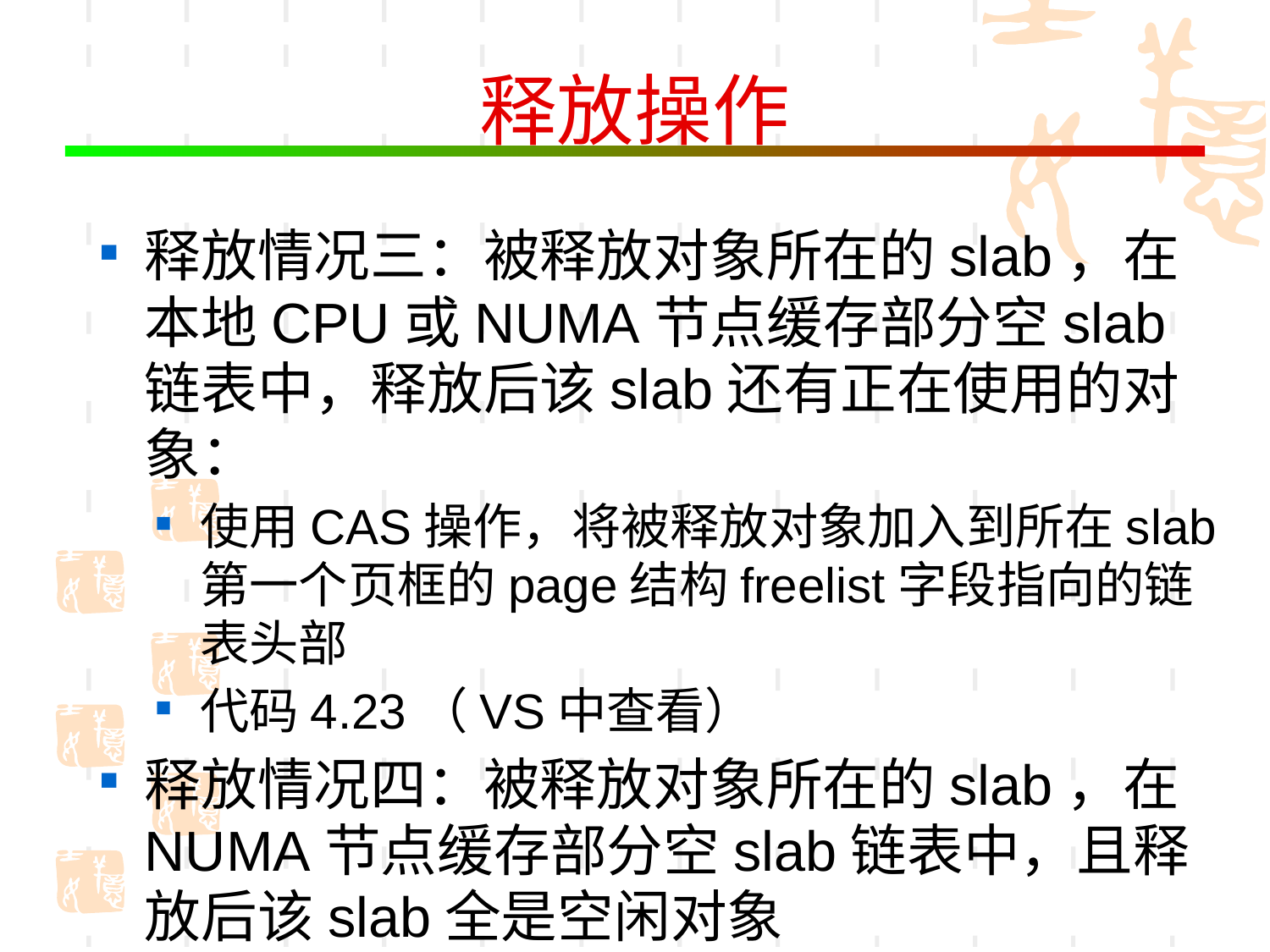

# 释放操作
释放情况三：被释放对象所在的slab，在本地CPU或NUMA节点缓存部分空slab链表中，释放后该slab还有正在使用的对象：
使用CAS操作，将被释放对象加入到所在slab第一个页框的page结构freelist字段指向的链表头部
代码4.23（VS中查看）
释放情况四：被释放对象所在的slab，在NUMA节点缓存部分空slab链表中，且释放后该slab全是空闲对象